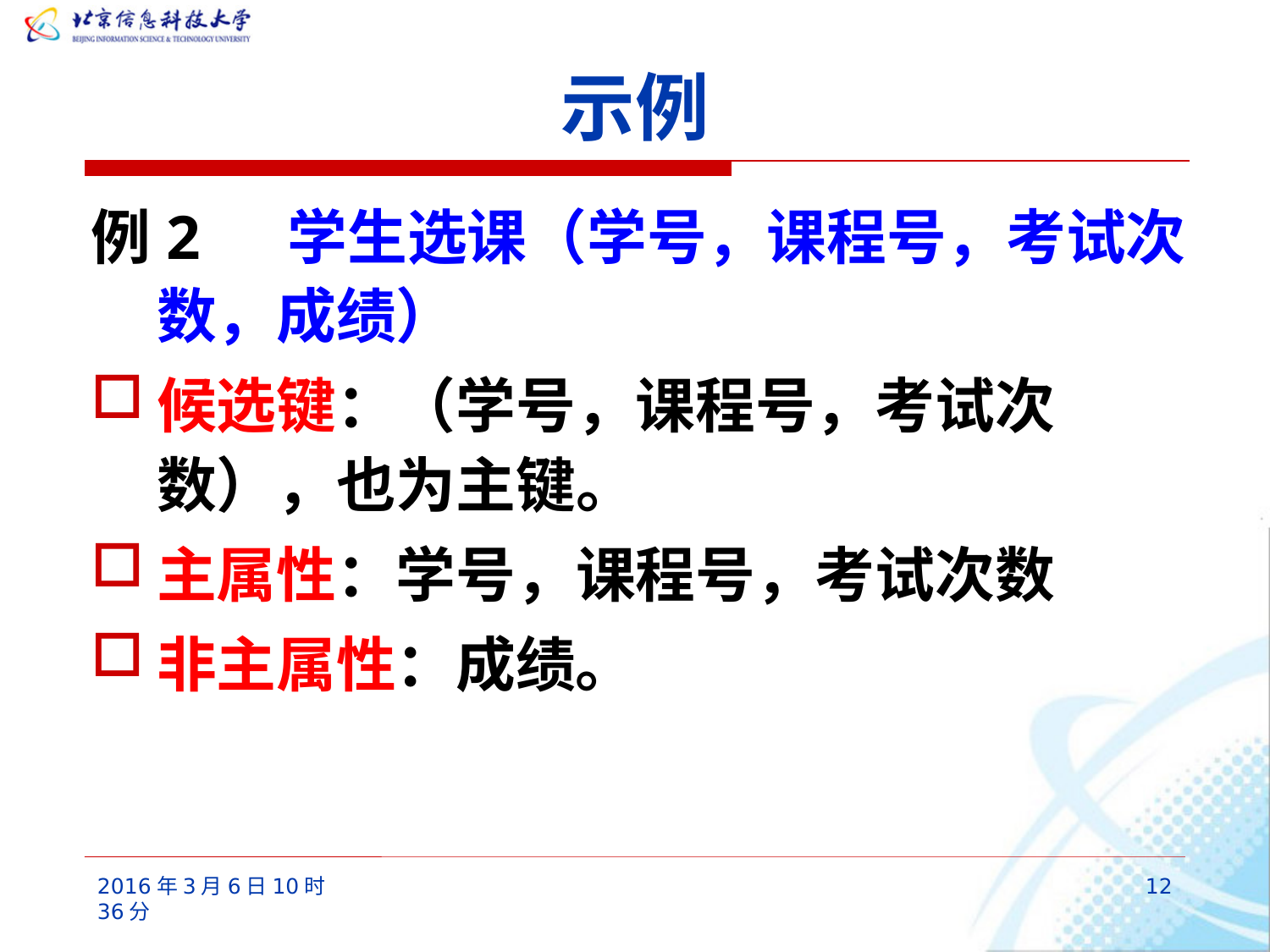

# 示例
例2  学生选课（学号，课程号，考试次数，成绩）
候选键：（学号，课程号，考试次数），也为主键。
主属性：学号，课程号，考试次数
非主属性：成绩。
2016年3月6日10时36分
12